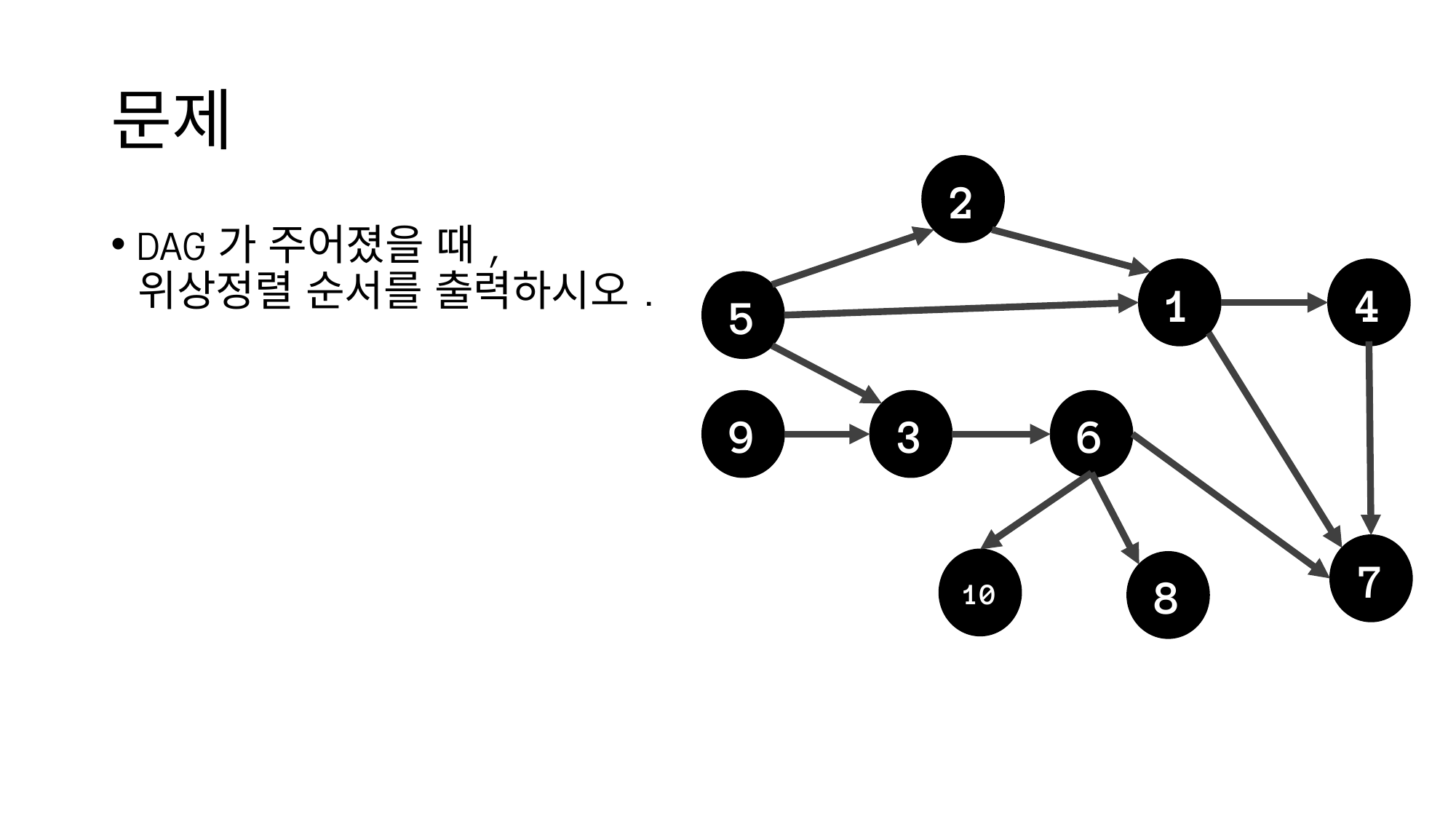

# 문제
2
DAG가 주어졌을 때, 위상정렬 순서를 출력하시오.
1
4
5
9
3
6
7
10
8